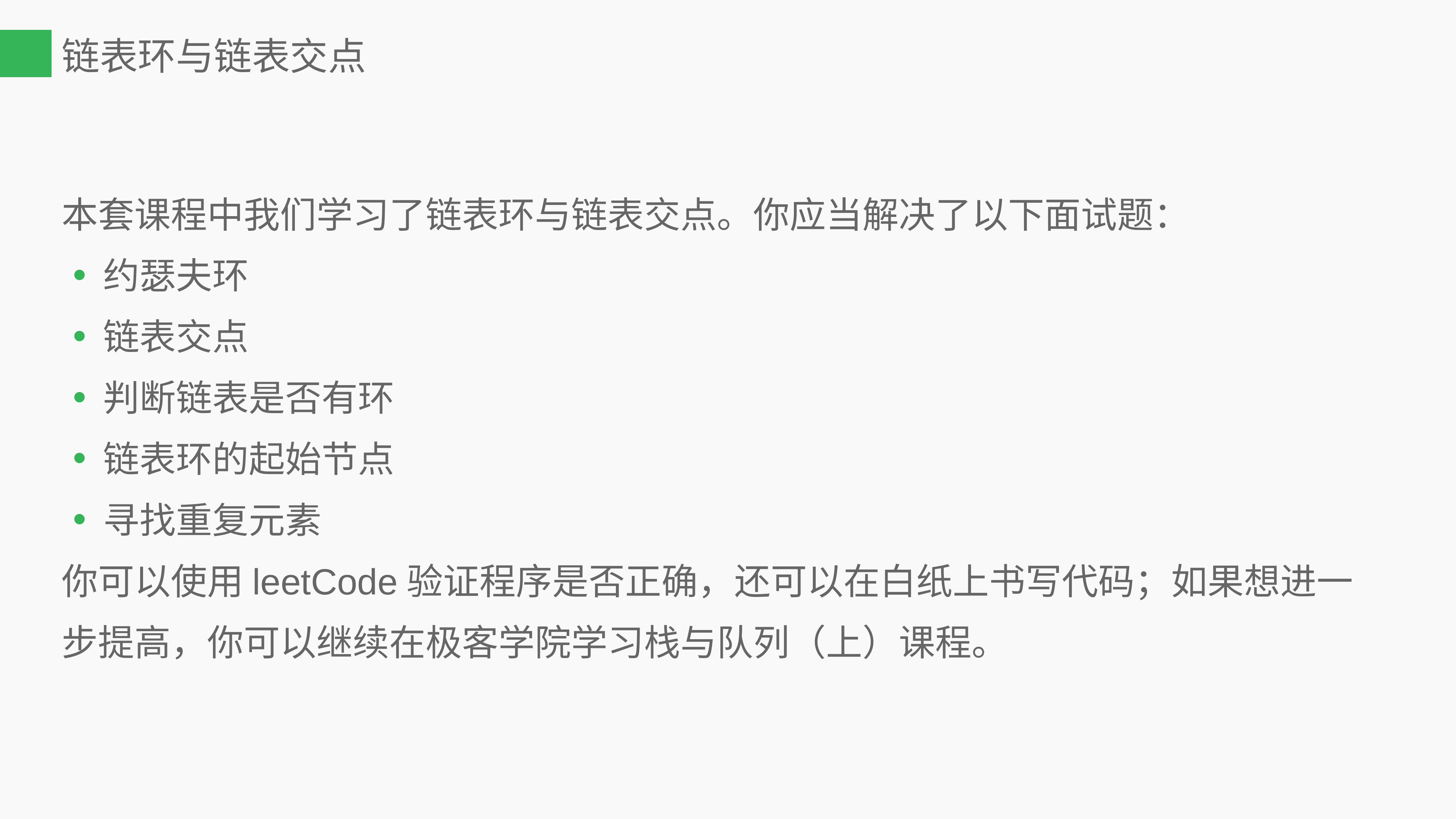

# 链表环与链表交点
本套课程中我们学习了链表环与链表交点。你应当解决了以下面试题：
约瑟夫环
链表交点
判断链表是否有环
链表环的起始节点
寻找重复元素
你可以使用leetCode验证程序是否正确，还可以在白纸上书写代码；如果想进一步提高，你可以继续在极客学院学习栈与队列（上）课程。